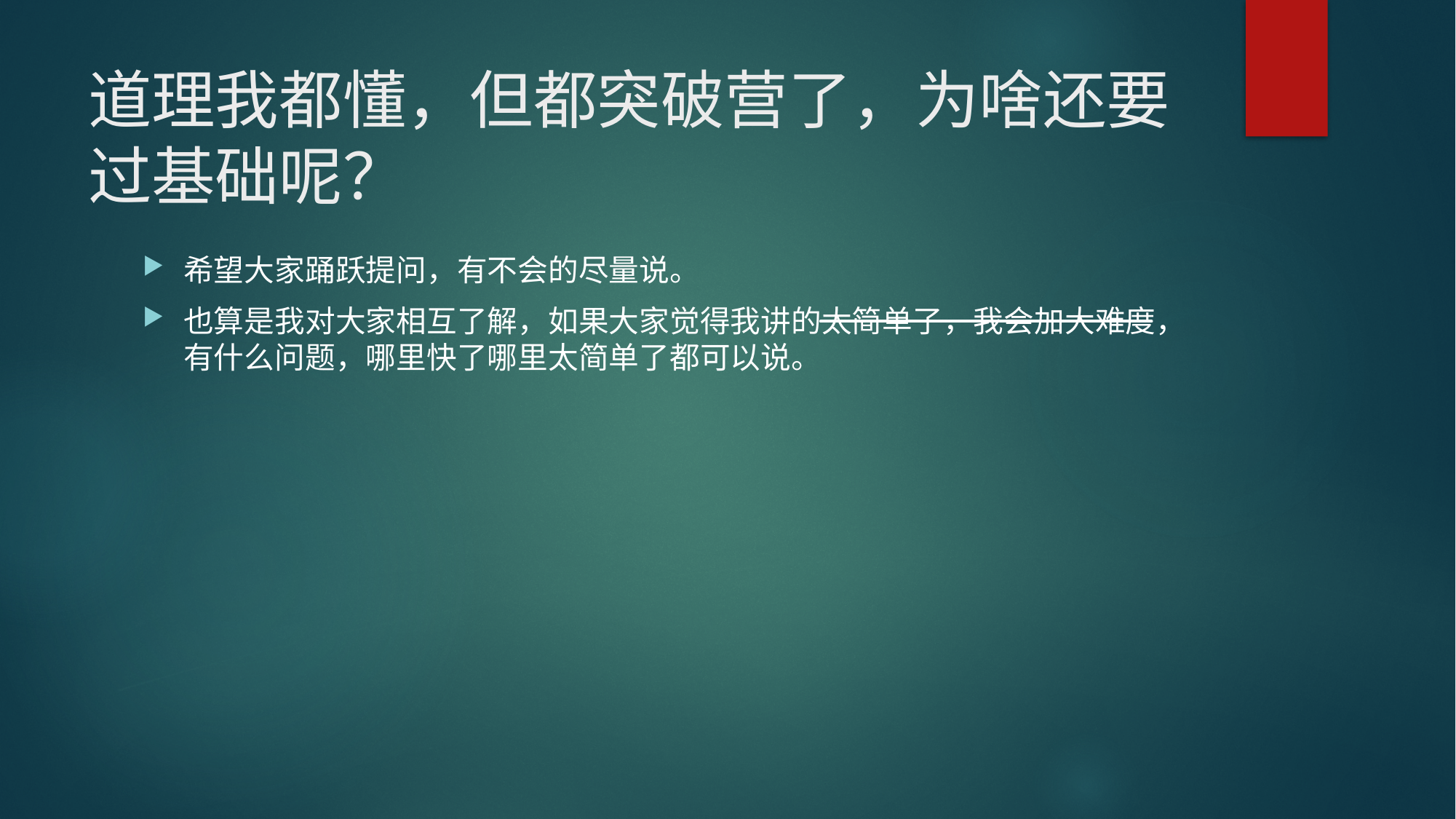

# 道理我都懂，但都突破营了，为啥还要过基础呢？
希望大家踊跃提问，有不会的尽量说。
也算是我对大家相互了解，如果大家觉得我讲的太简单了，我会加大难度，有什么问题，哪里快了哪里太简单了都可以说。